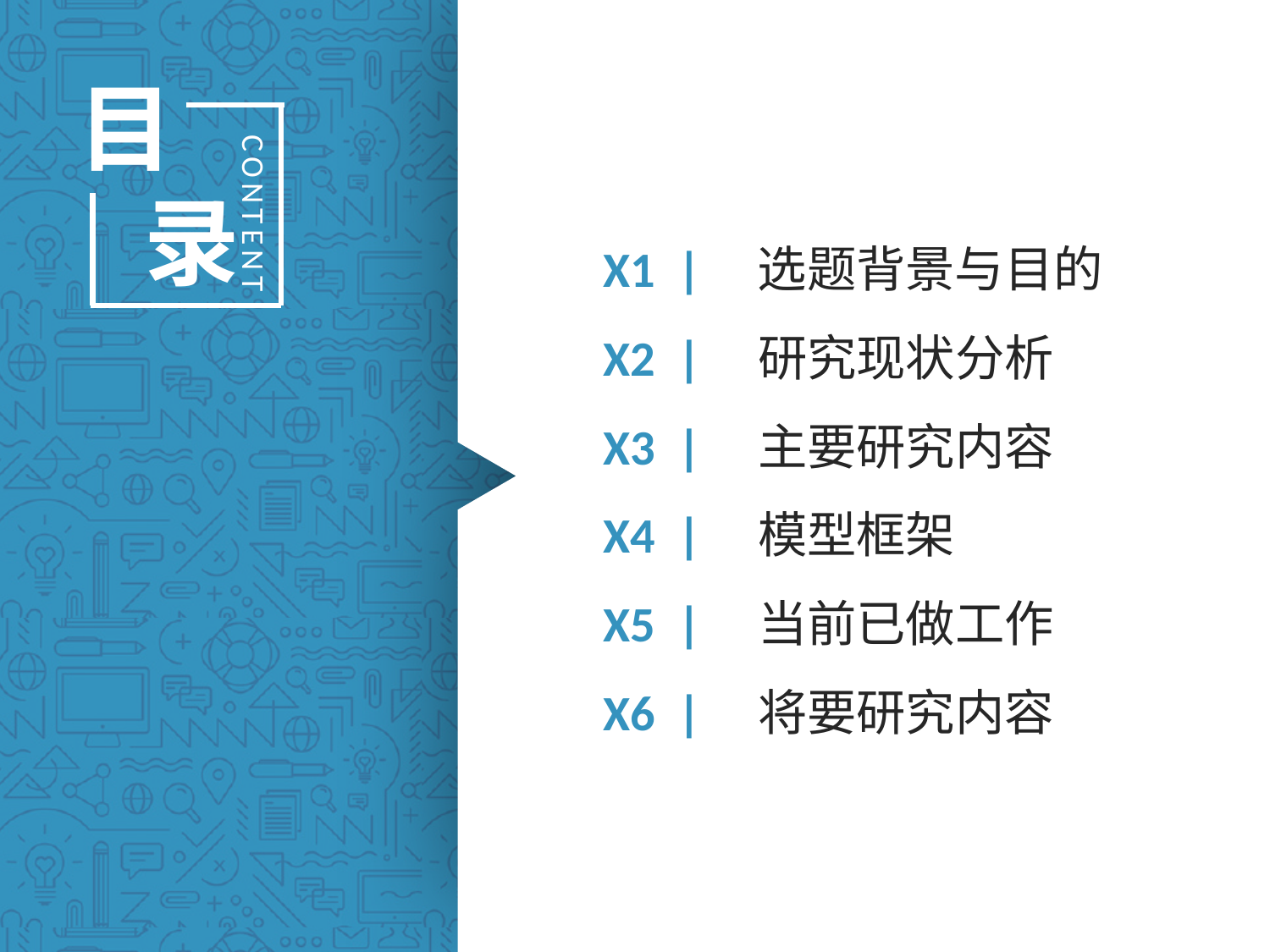

目
  录
CONTENT
X1  |    选题背景与目的
X2  |    研究现状分析
X3  |    主要研究内容
X4  |    模型框架
X5  |    当前已做工作
X6  |    将要研究内容